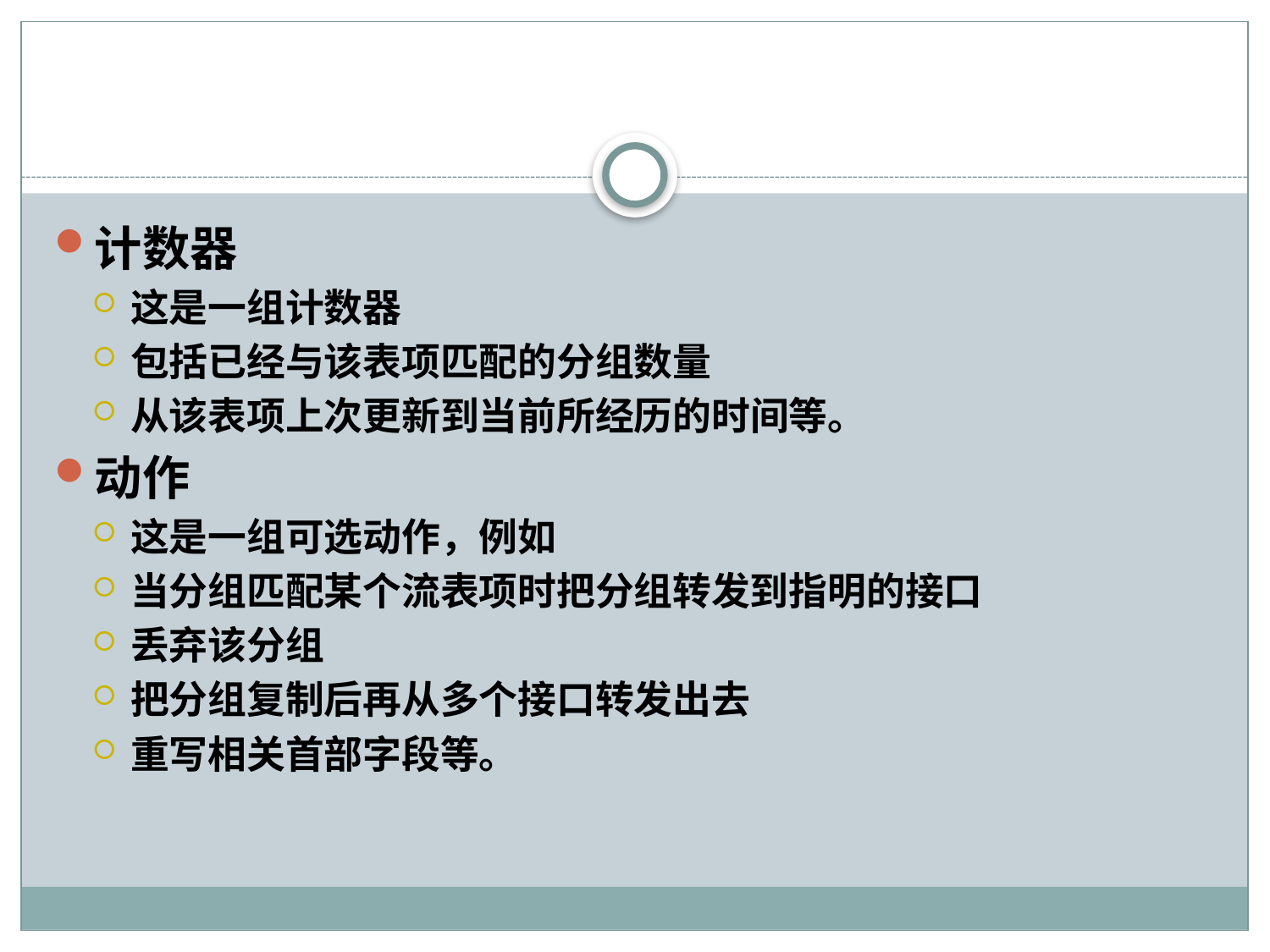

#
计数器
这是一组计数器
包括已经与该表项匹配的分组数量
从该表项上次更新到当前所经历的时间等。
动作
这是一组可选动作，例如
当分组匹配某个流表项时把分组转发到指明的接口
丢弃该分组
把分组复制后再从多个接口转发出去
重写相关首部字段等。